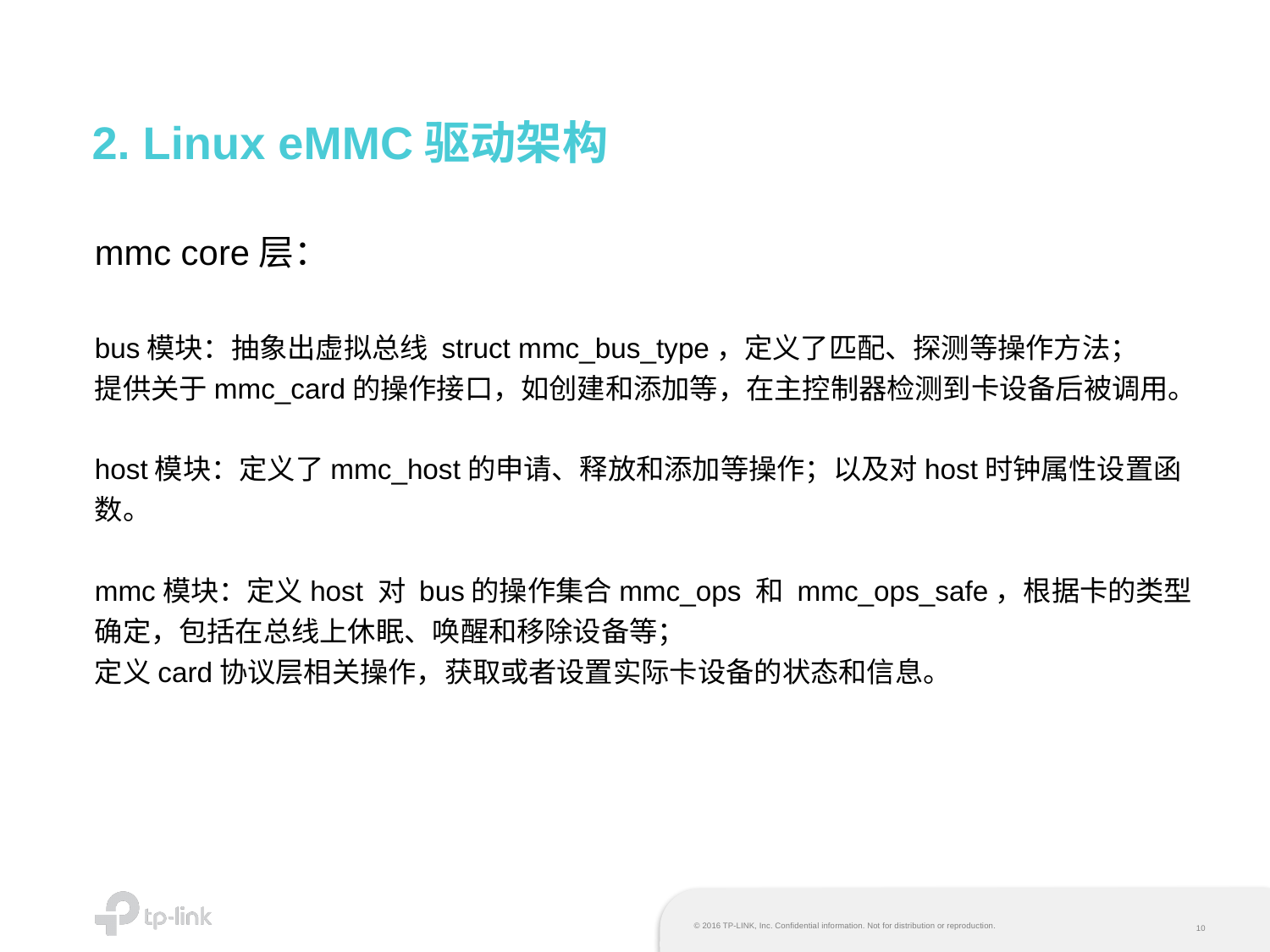

# 2. Linux eMMC驱动架构
mmc core层：

bus模块：抽象出虚拟总线 struct mmc_bus_type，定义了匹配、探测等操作方法；
提供关于mmc_card的操作接口，如创建和添加等，在主控制器检测到卡设备后被调用。

host模块：定义了mmc_host的申请、释放和添加等操作；以及对host时钟属性设置函数。

mmc模块：定义host 对 bus的操作集合mmc_ops 和 mmc_ops_safe，根据卡的类型确定，包括在总线上休眠、唤醒和移除设备等；
定义card协议层相关操作，获取或者设置实际卡设备的状态和信息。